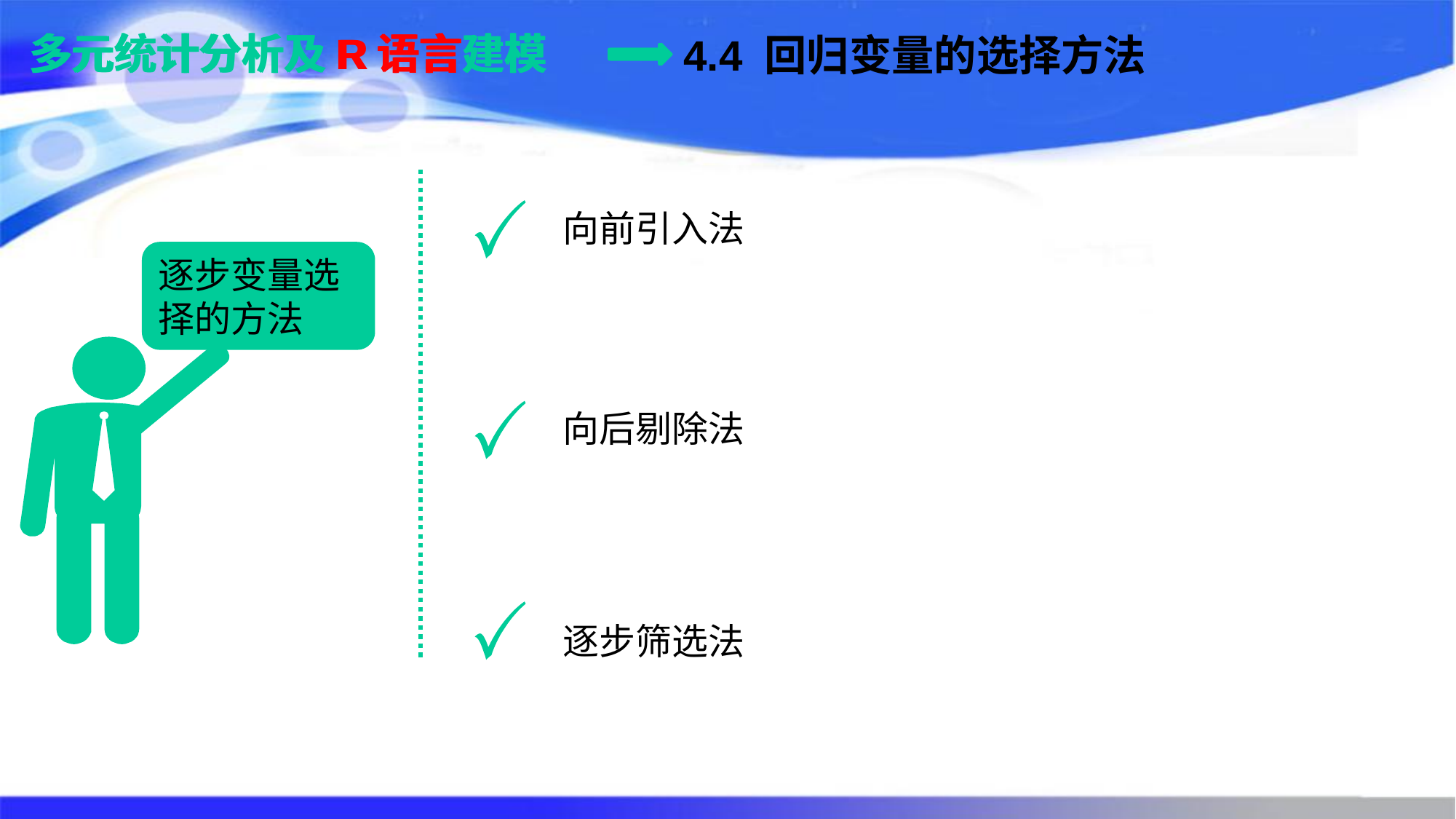

多元统计分析及R语言建模
多元统计分析及R语言建模
4.4 回归变量的选择方法

向前引入法
逐步变量选择的方法

向后剔除法

逐步筛选法